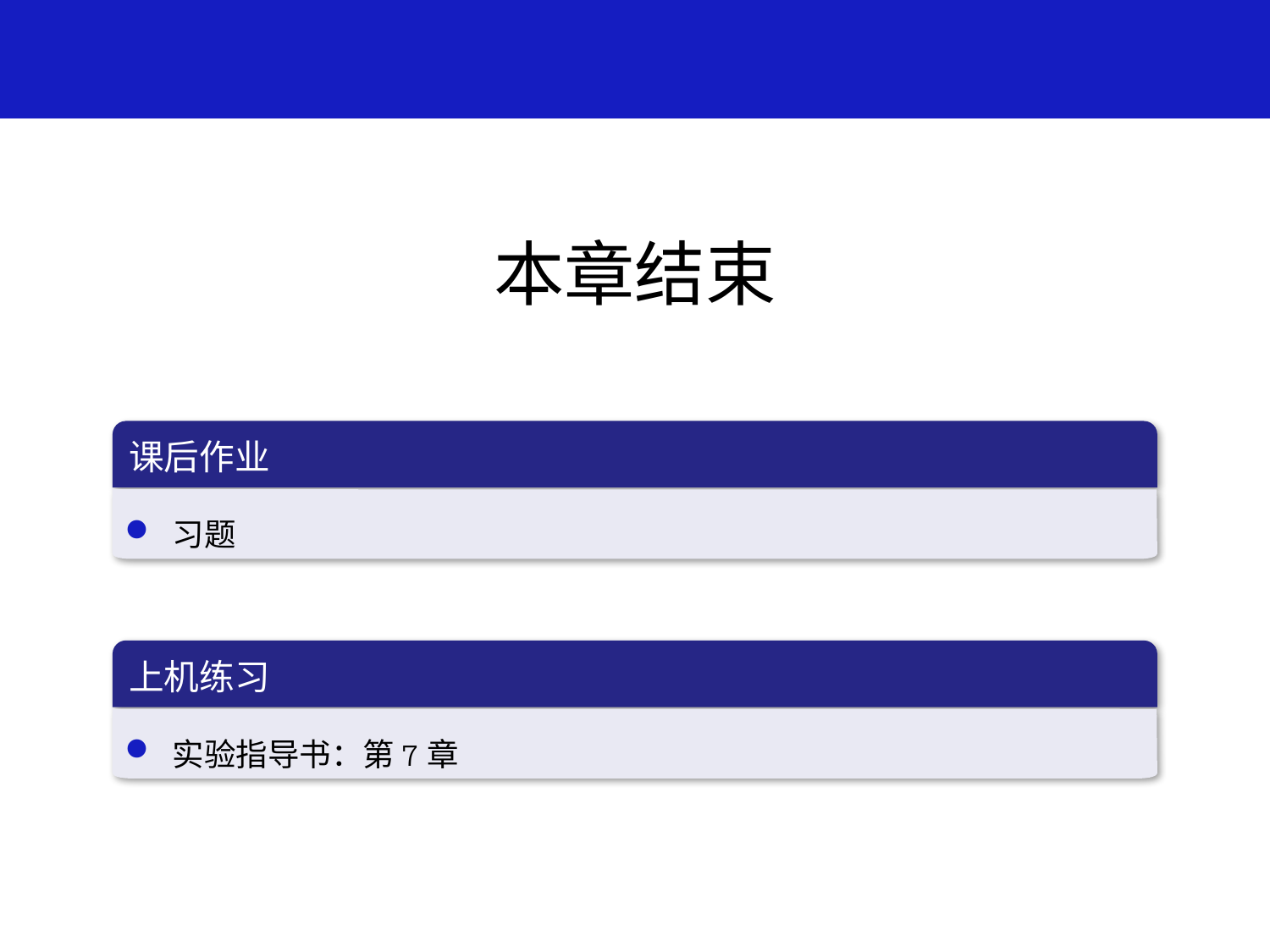

本章结束
学习目标
课后作业
习题
上机练习
实验指导书：第7章
46